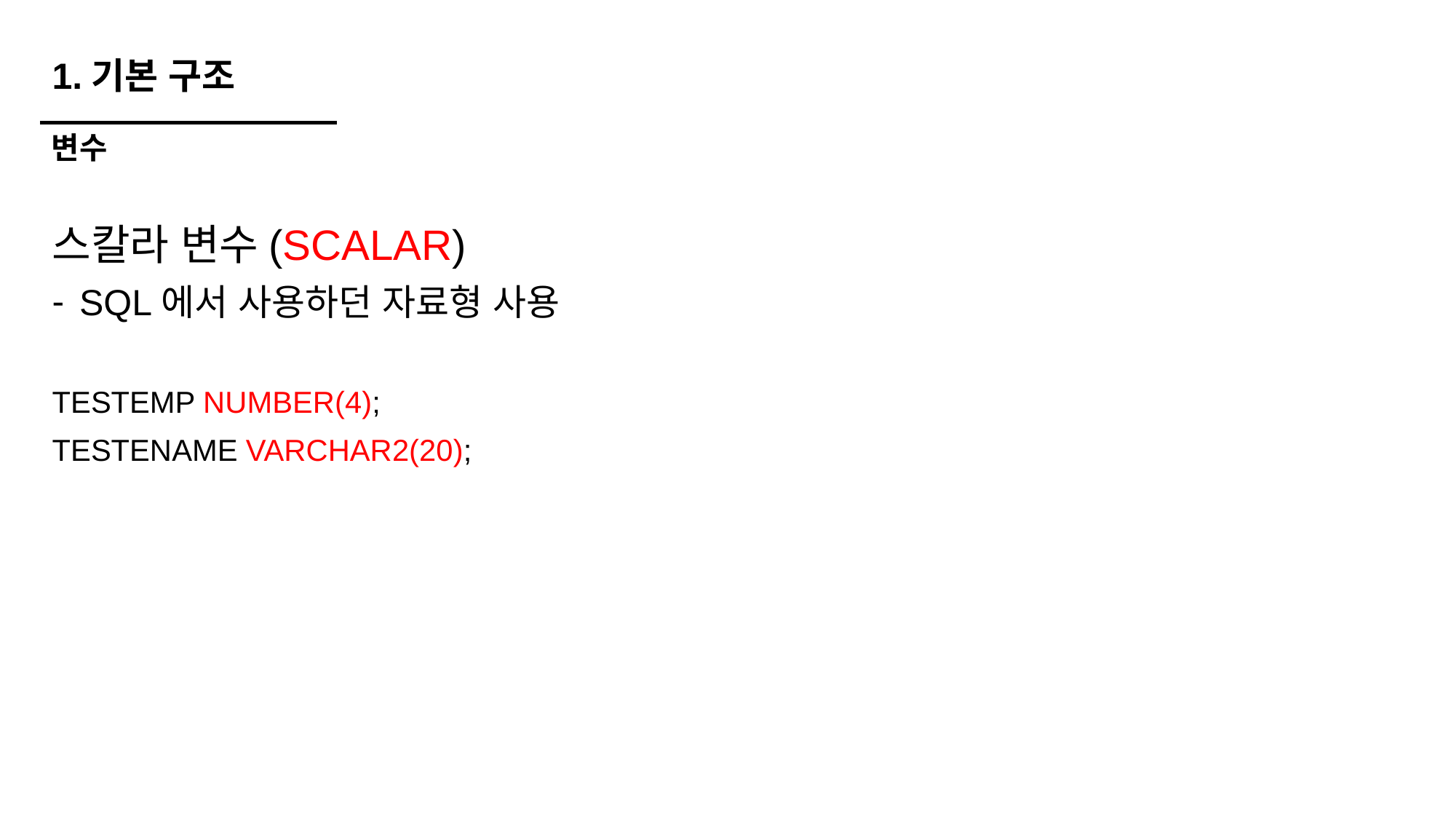

# 1.기본 구조
변수
스칼라 변수(SCALAR)
SQL에서 사용하던 자료형 사용

TESTEMP NUMBER(4);
TESTENAME VARCHAR2(20);